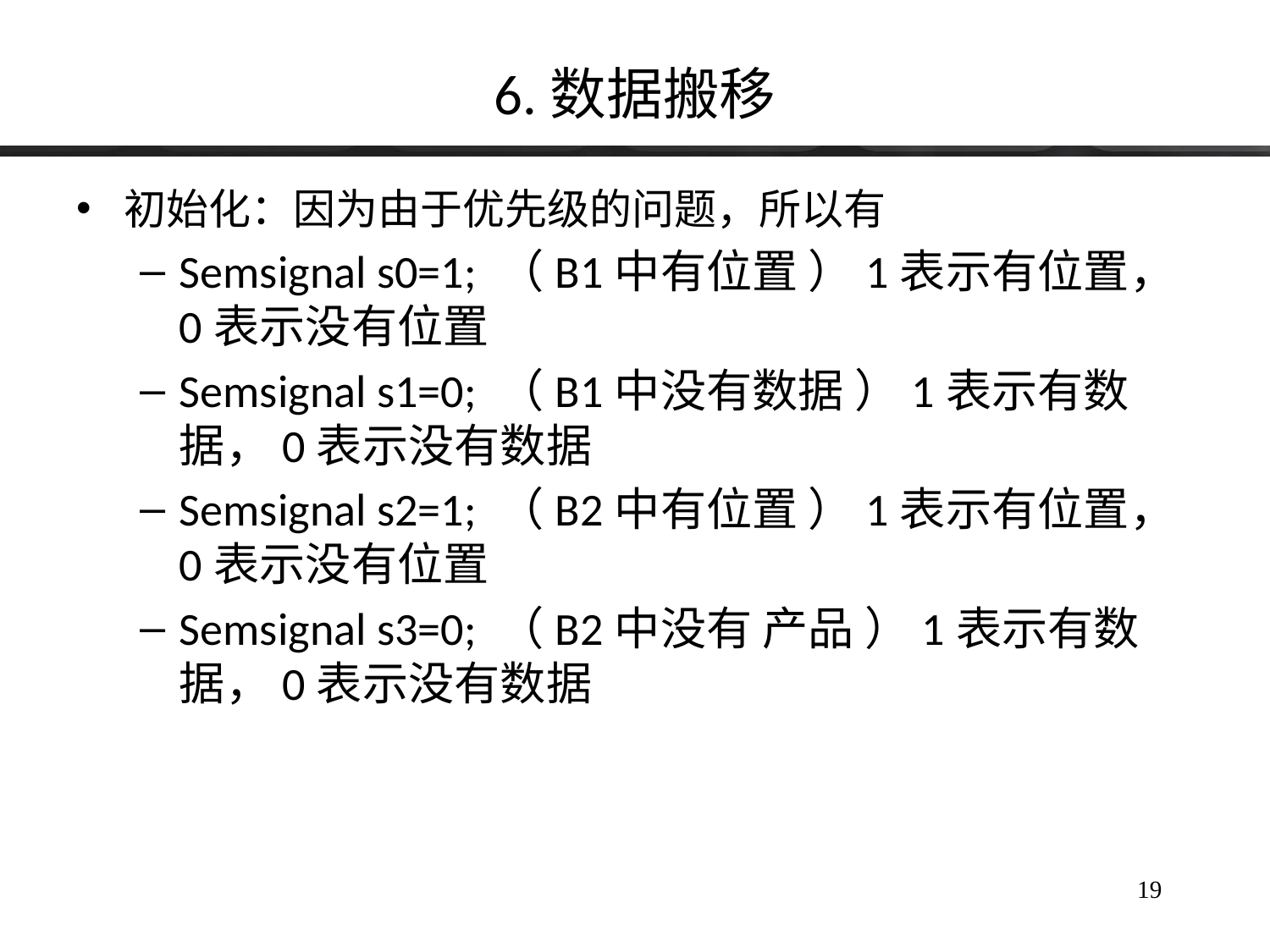

# 6.数据搬移
初始化：因为由于优先级的问题，所以有
Semsignal s0=1; （B1中有位置 ）1表示有位置，0表示没有位置
Semsignal s1=0; （B1中没有数据 ）1表示有数据，0表示没有数据
Semsignal s2=1; （B2中有位置 ）1表示有位置，0表示没有位置
Semsignal s3=0; （B2中没有 产品 ）1表示有数据，0表示没有数据

19